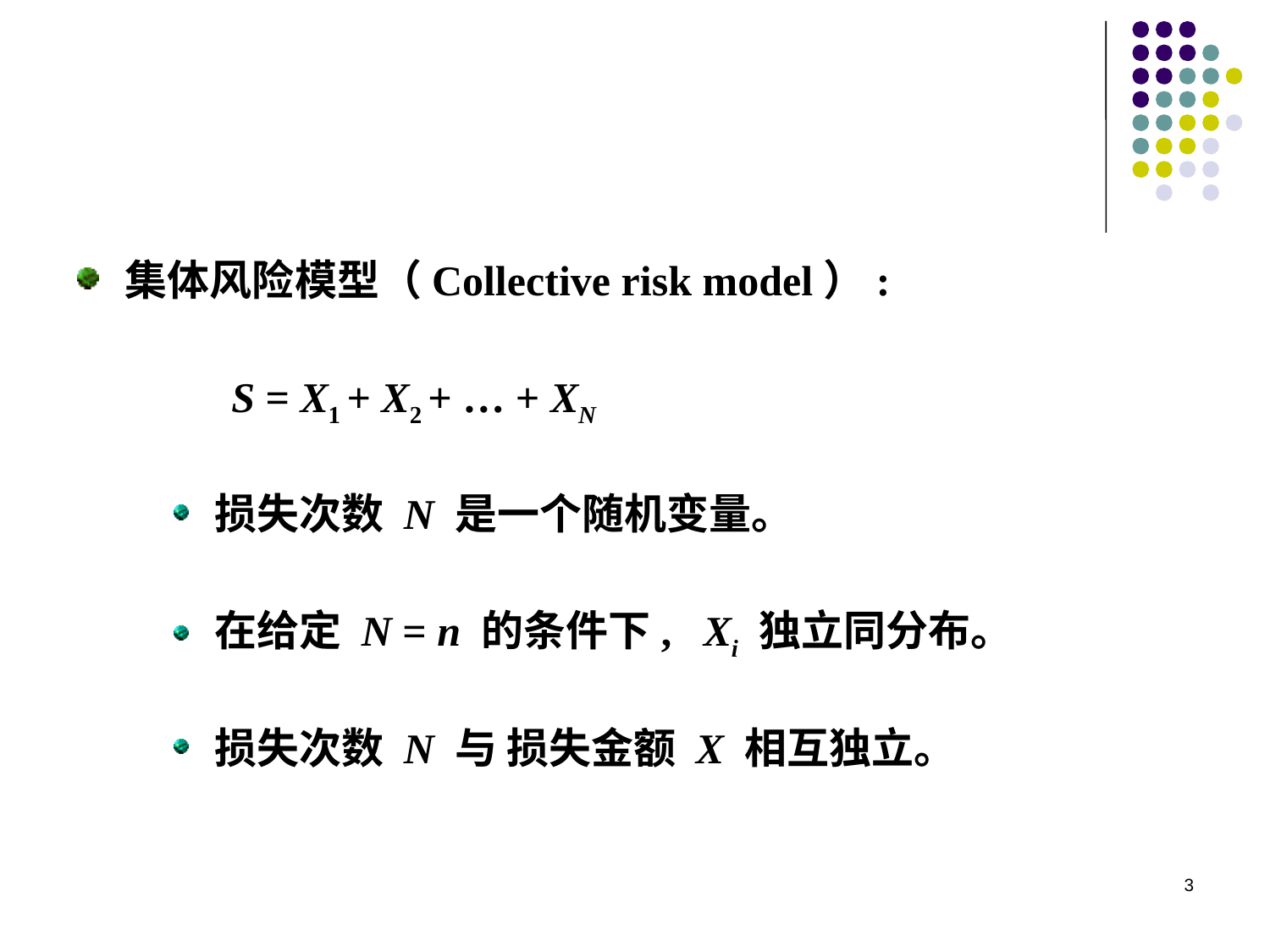

集体风险模型（Collective risk model）:
          S = X1 + X2 + … + XN
损失次数 N 是一个随机变量。
在给定 N = n 的条件下,   Xi 独立同分布。
损失次数 N 与 损失金额 X 相互独立。
3